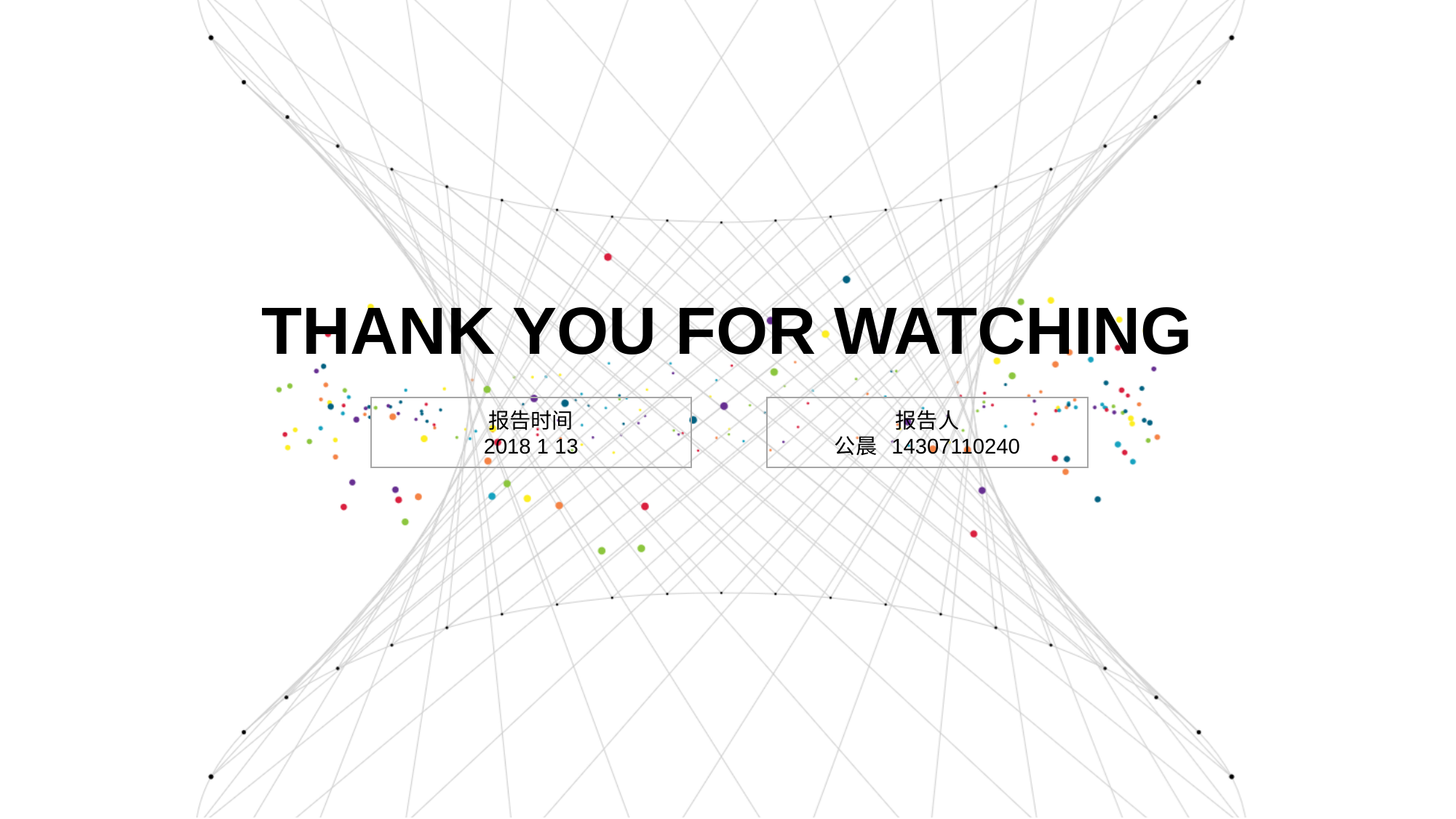

THANK YOU FOR WATCHING
报告时间
2018 1 13
报告人
公晨  14307110240